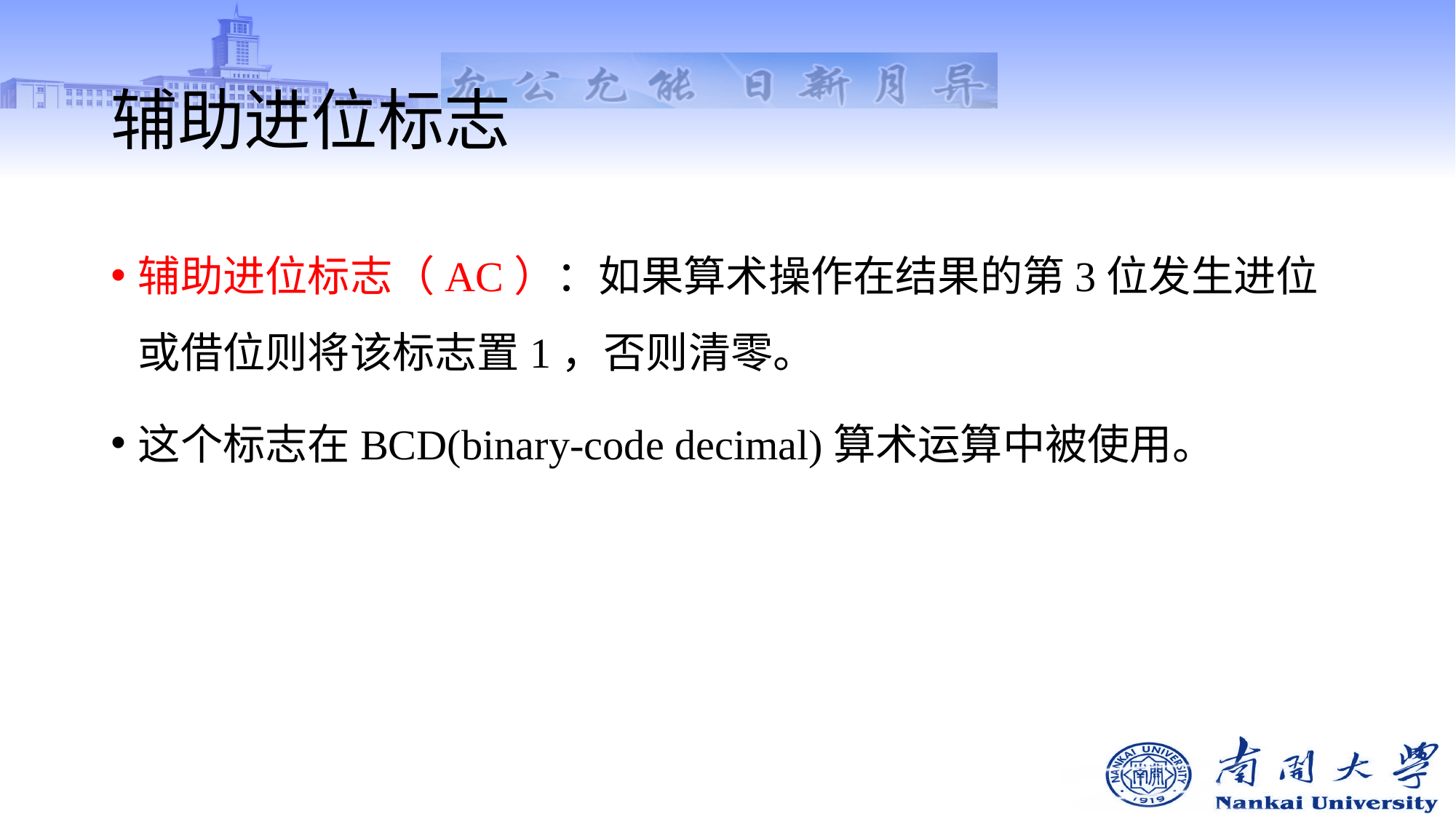

# 辅助进位标志
辅助进位标志（AC）：如果算术操作在结果的第3位发生进位或借位则将该标志置1，否则清零。
这个标志在BCD(binary-code decimal)算术运算中被使用。